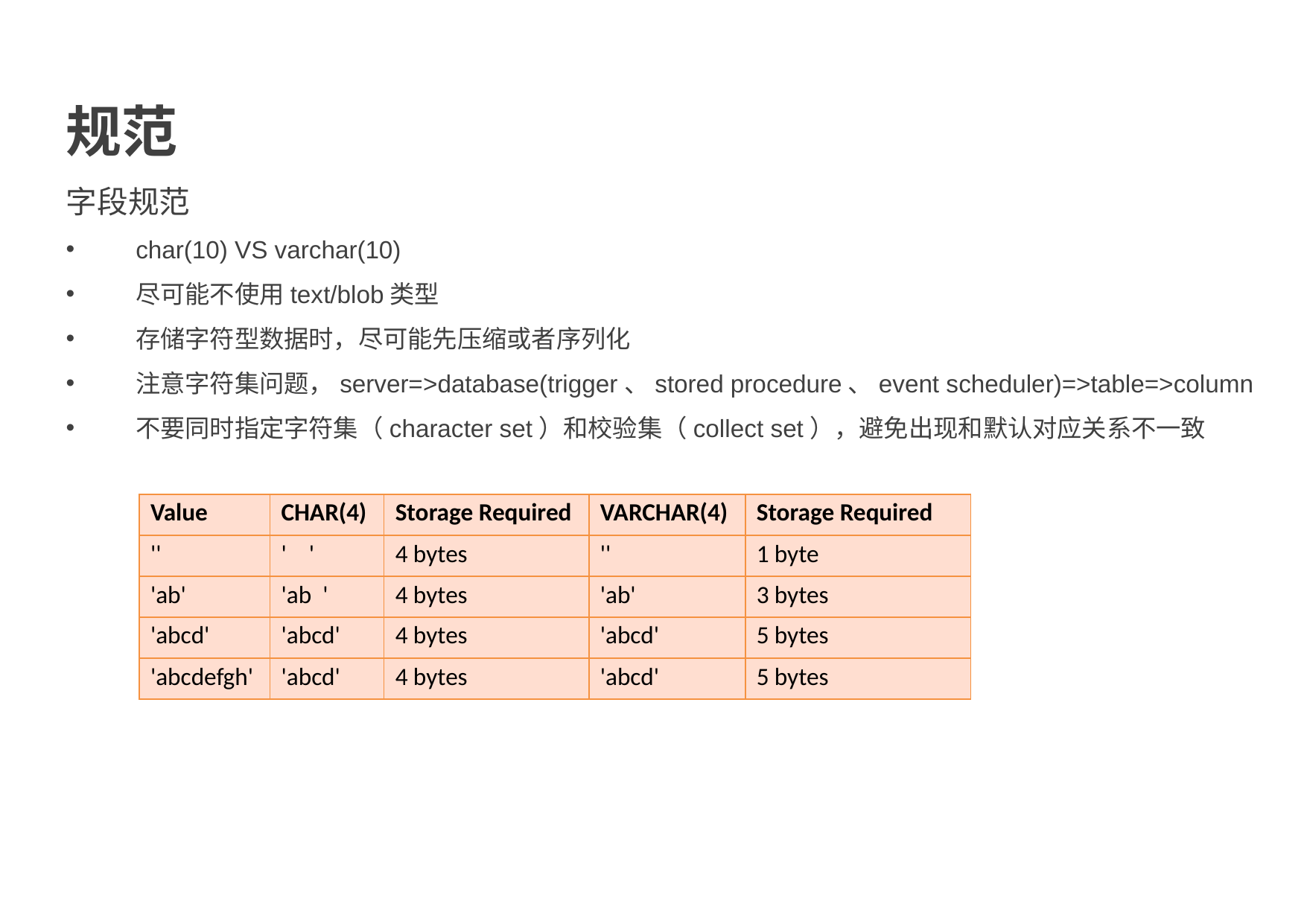

规范
字段规范
char(10) VS varchar(10)
尽可能不使用text/blob类型
存储字符型数据时，尽可能先压缩或者序列化
注意字符集问题，server=>database(trigger、stored procedure、event scheduler)=>table=>column
不要同时指定字符集（character set）和校验集（collect set），避免出现和默认对应关系不一致
| Value | CHAR(4) | Storage Required | VARCHAR(4) | Storage Required |
| --- | --- | --- | --- | --- |
| '' | '    ' | 4 bytes | '' | 1 byte |
| 'ab' | 'ab  ' | 4 bytes | 'ab' | 3 bytes |
| 'abcd' | 'abcd' | 4 bytes | 'abcd' | 5 bytes |
| 'abcdefgh' | 'abcd' | 4 bytes | 'abcd' | 5 bytes |